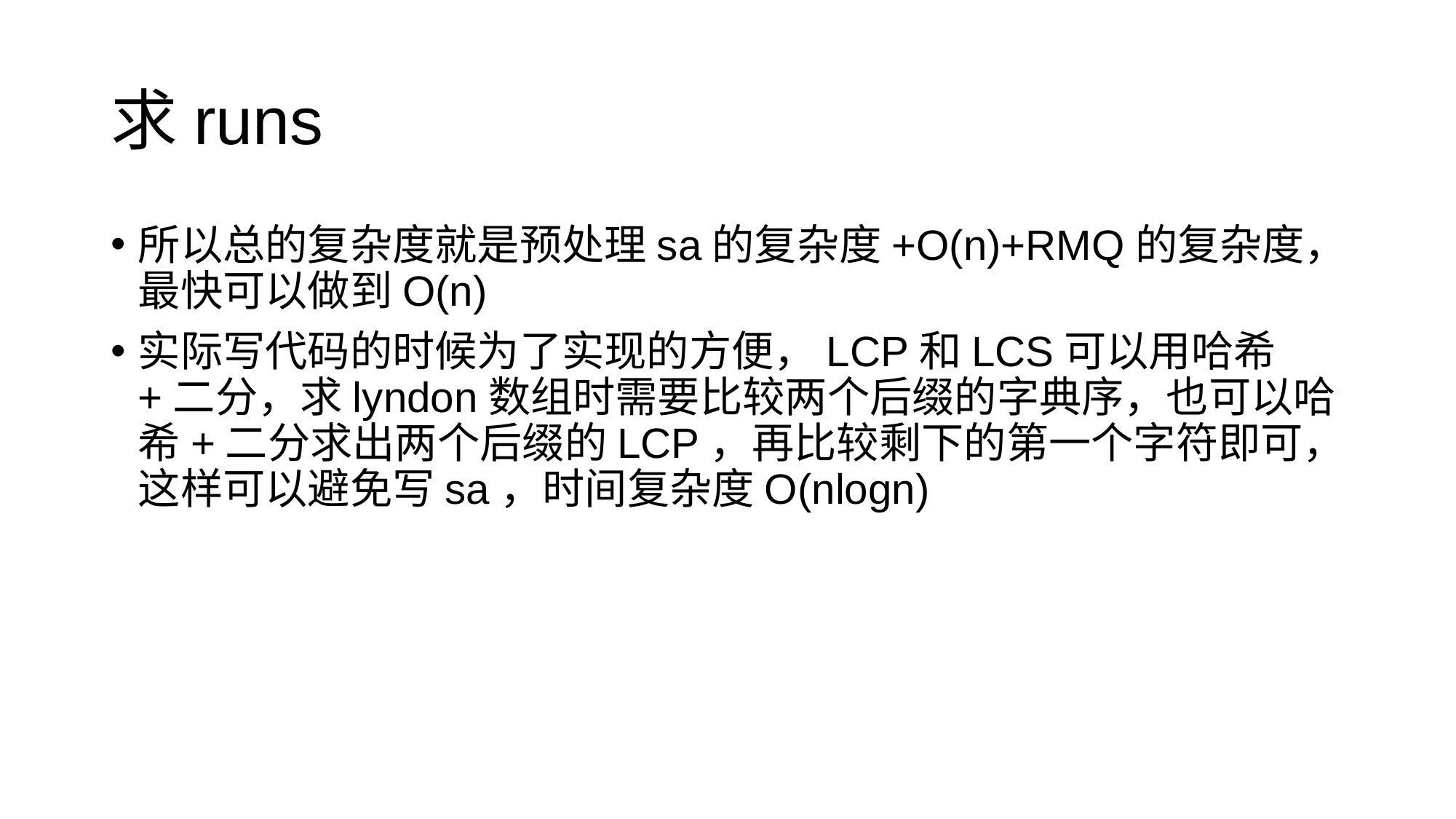

# 求runs
所以总的复杂度就是预处理sa的复杂度+O(n)+RMQ的复杂度，最快可以做到O(n)
实际写代码的时候为了实现的方便，LCP和LCS可以用哈希+二分，求lyndon数组时需要比较两个后缀的字典序，也可以哈希+二分求出两个后缀的LCP，再比较剩下的第一个字符即可，这样可以避免写sa，时间复杂度O(nlogn)